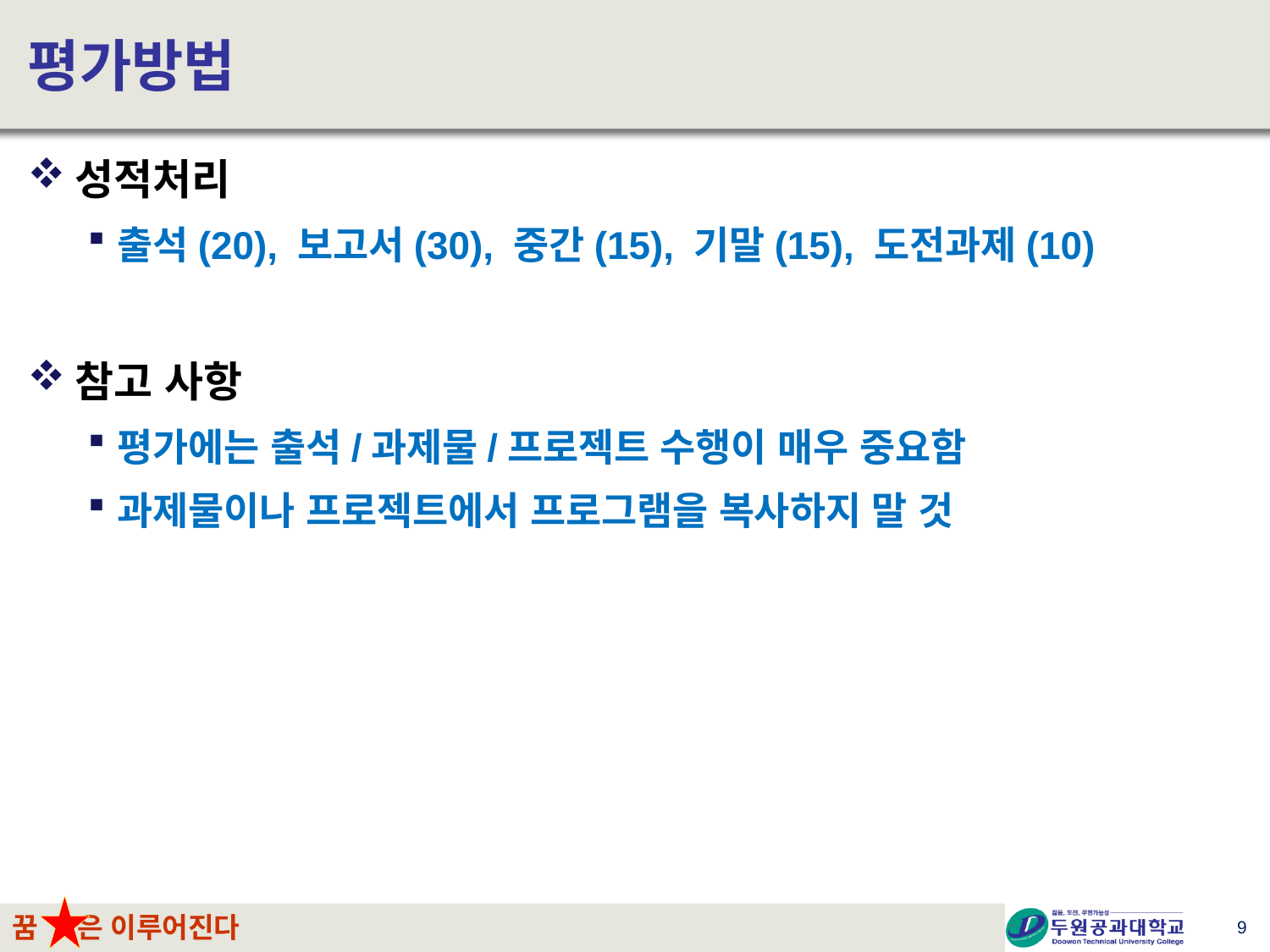

# 평가방법
성적처리
출석(20), 보고서(30), 중간(15), 기말(15), 도전과제(10)

참고 사항
평가에는 출석/과제물/프로젝트 수행이 매우 중요함
과제물이나 프로젝트에서 프로그램을 복사하지 말 것
9